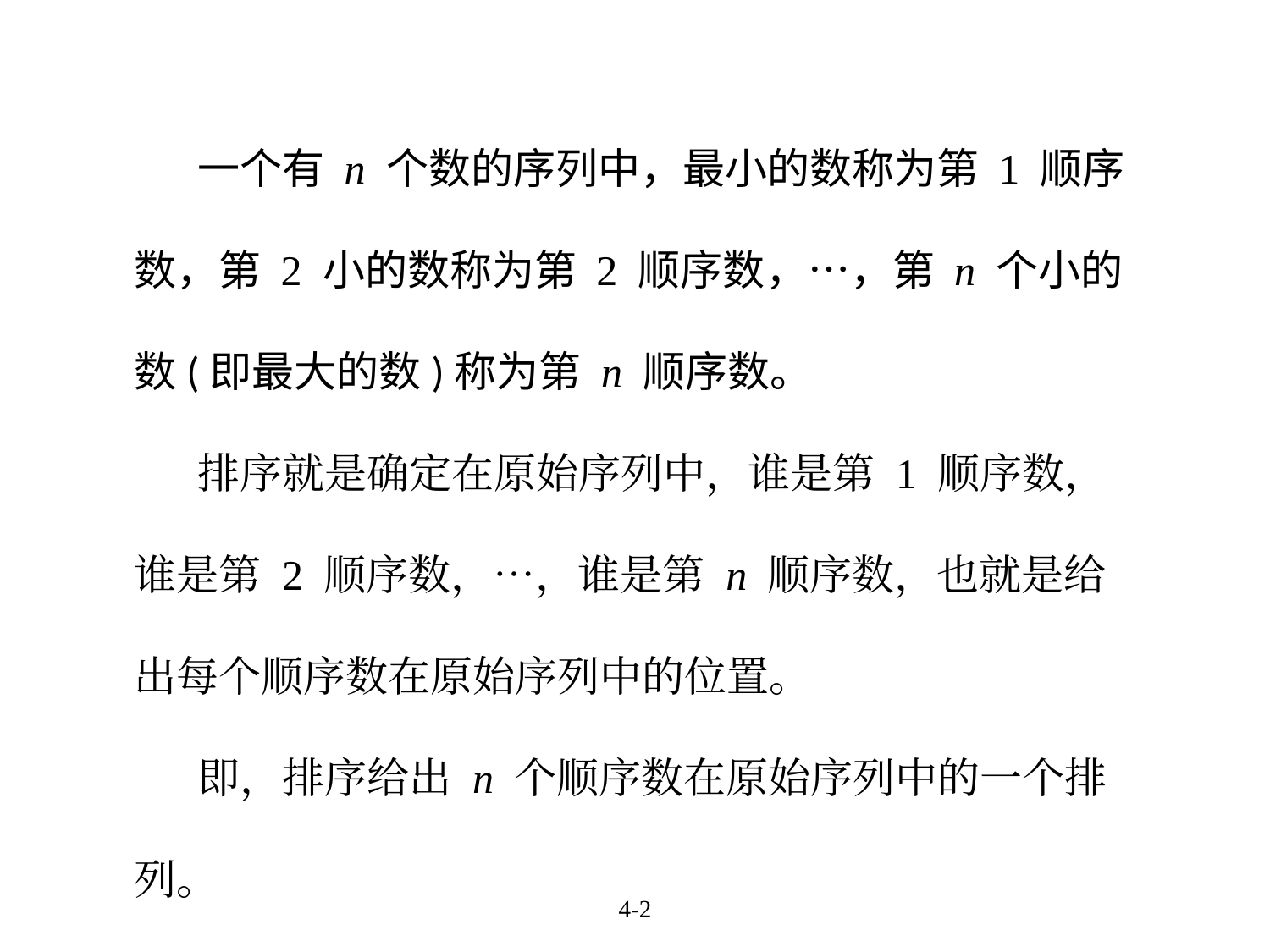

一个有 n 个数的序列中，最小的数称为第 1 顺序数，第 2 小的数称为第 2 顺序数，…，第 n 个小的数(即最大的数)称为第 n 顺序数。
排序就是确定在原始序列中，谁是第 1 顺序数，谁是第 2 顺序数，…，谁是第 n 顺序数，也就是给出每个顺序数在原始序列中的位置。
即，排序给出 n 个顺序数在原始序列中的一个排列。
4-2